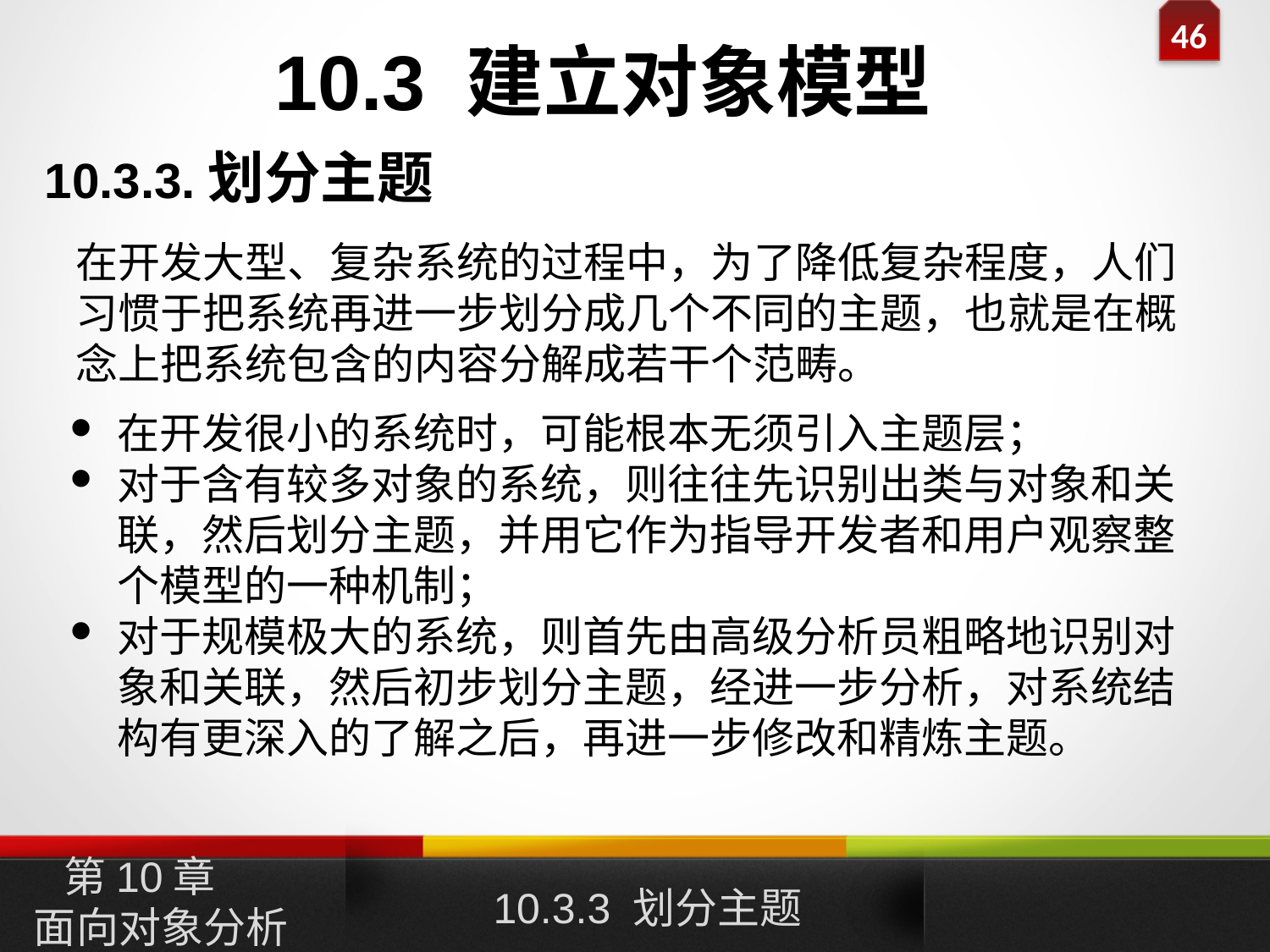

10.3 建立对象模型
10.3.3.划分主题
在开发大型、复杂系统的过程中，为了降低复杂程度，人们习惯于把系统再进一步划分成几个不同的主题，也就是在概念上把系统包含的内容分解成若干个范畴。
在开发很小的系统时，可能根本无须引入主题层；
对于含有较多对象的系统，则往往先识别出类与对象和关联，然后划分主题，并用它作为指导开发者和用户观察整个模型的一种机制；
对于规模极大的系统，则首先由高级分析员粗略地识别对象和关联，然后初步划分主题，经进一步分析，对系统结构有更深入的了解之后，再进一步修改和精炼主题。
10.3.3 划分主题